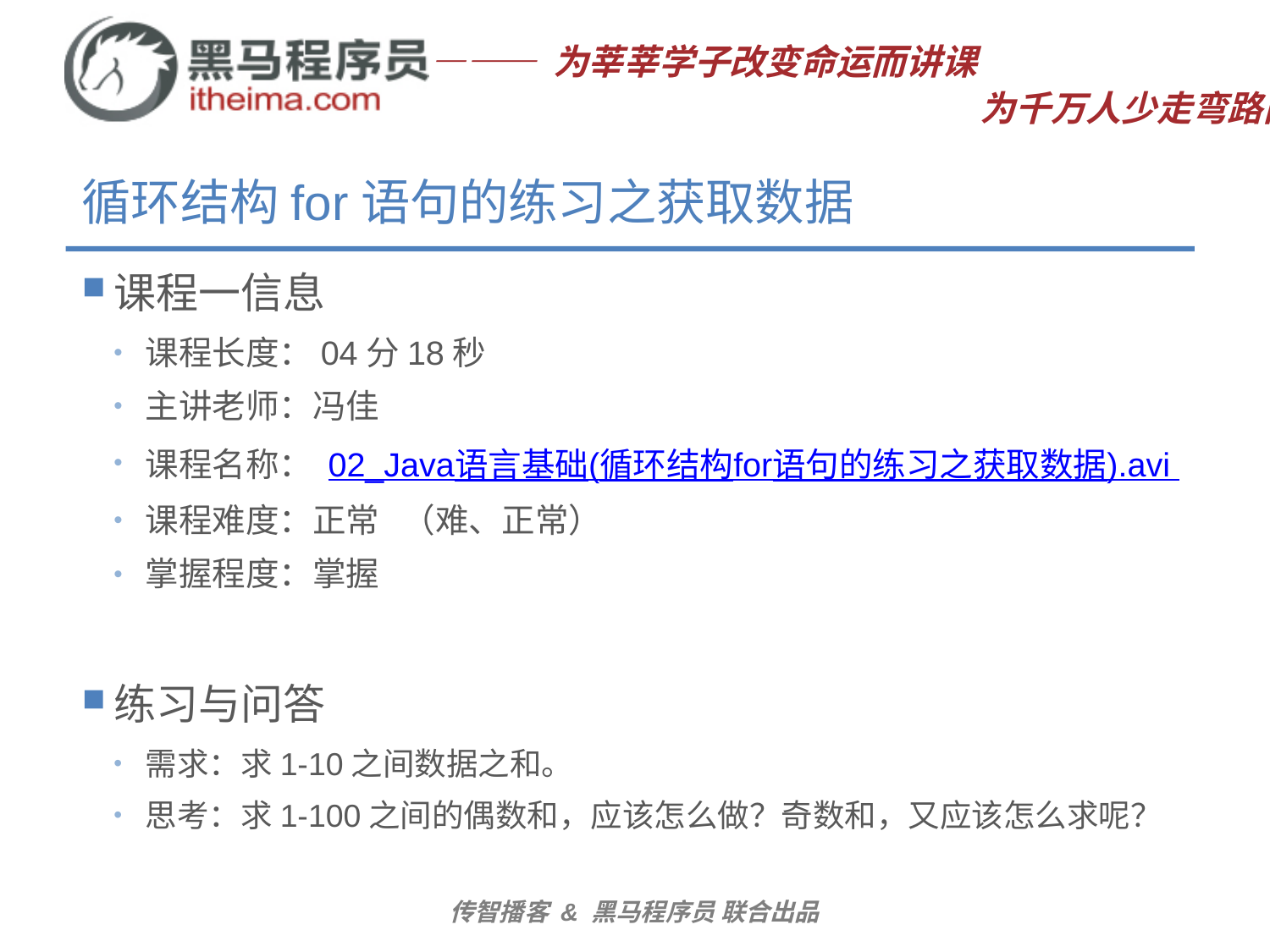

# 循环结构for语句的练习之获取数据
课程一信息
课程长度：04分18秒
主讲老师：冯佳
课程名称： 02_Java语言基础(循环结构for语句的练习之获取数据).avi
课程难度：正常   （难、正常）
掌握程度：掌握

练习与问答
需求：求1-10之间数据之和。
思考：求1-100之间的偶数和，应该怎么做？奇数和，又应该怎么求呢？